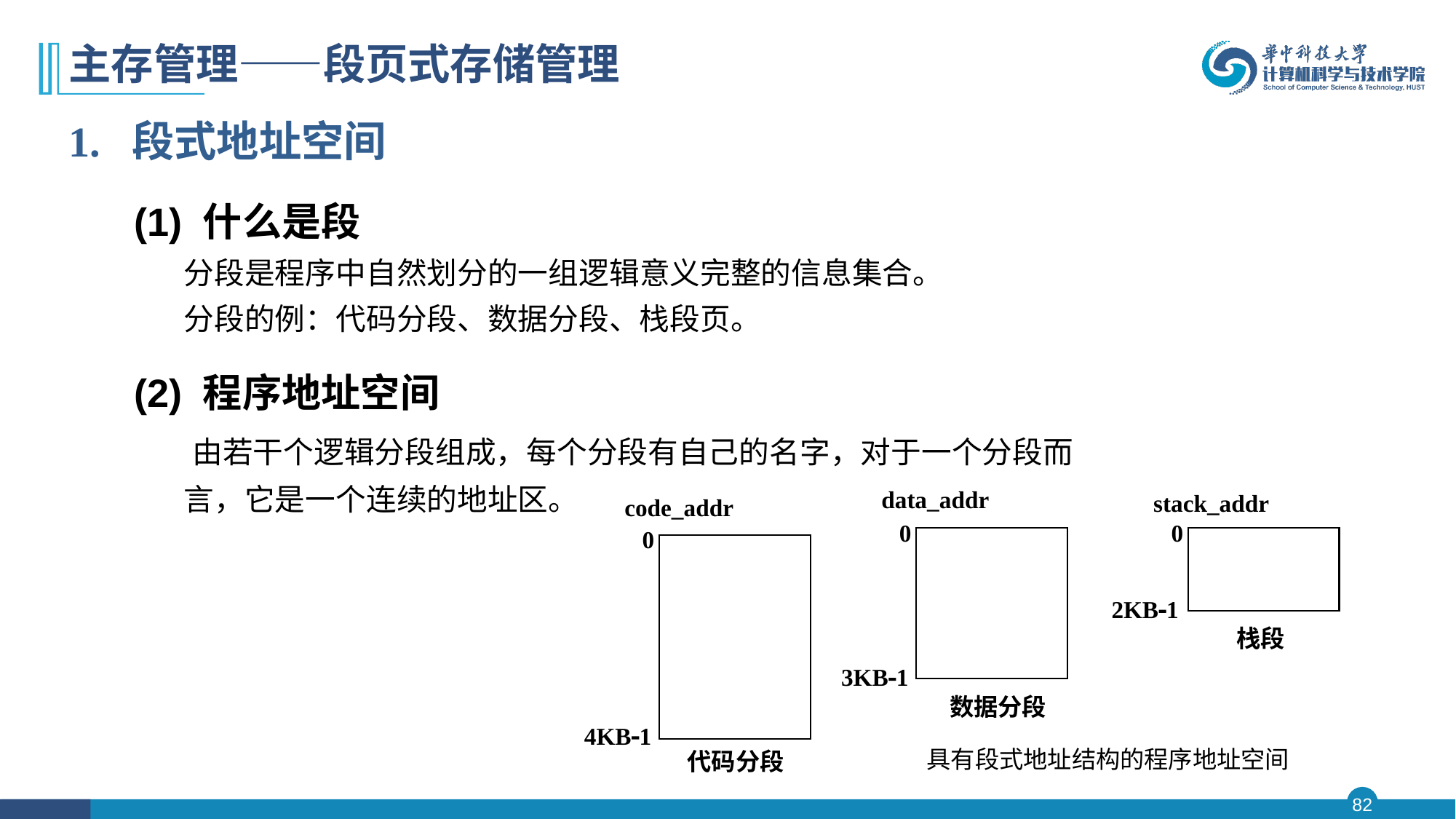

# 主存管理——段页式存储管理
1.  段式地址空间
      (1) 什么是段
                分段是程序中自然划分的一组逻辑意义完整的信息集合。
                分段的例：代码分段、数据分段、栈段页。
      (2) 程序地址空间
              由若干个逻辑分段组成，每个分段有自己的名字，对于一个分段而
                言，它是一个连续的地址区。
data_addr
stack_addr
code_addr
0
0
0

2KB−1
栈段
3KB−1
数据分段
4KB−1
代码分段
具有段式地址结构的程序地址空间